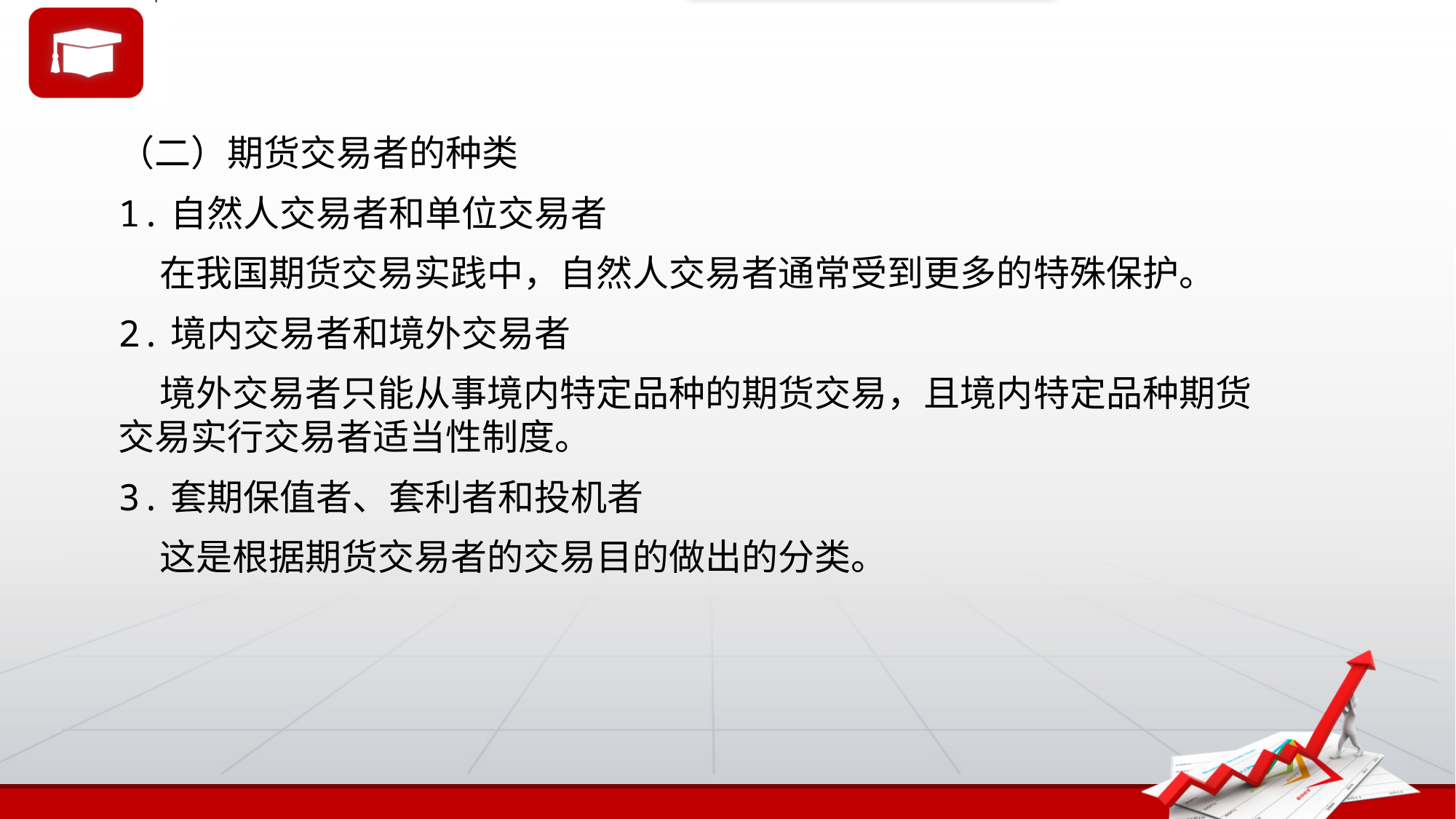

（二）期货交易者的种类
1.自然人交易者和单位交易者
    在我国期货交易实践中，自然人交易者通常受到更多的特殊保护。
2.境内交易者和境外交易者
    境外交易者只能从事境内特定品种的期货交易，且境内特定品种期货交易实行交易者适当性制度。
3.套期保值者、套利者和投机者
    这是根据期货交易者的交易目的做出的分类。